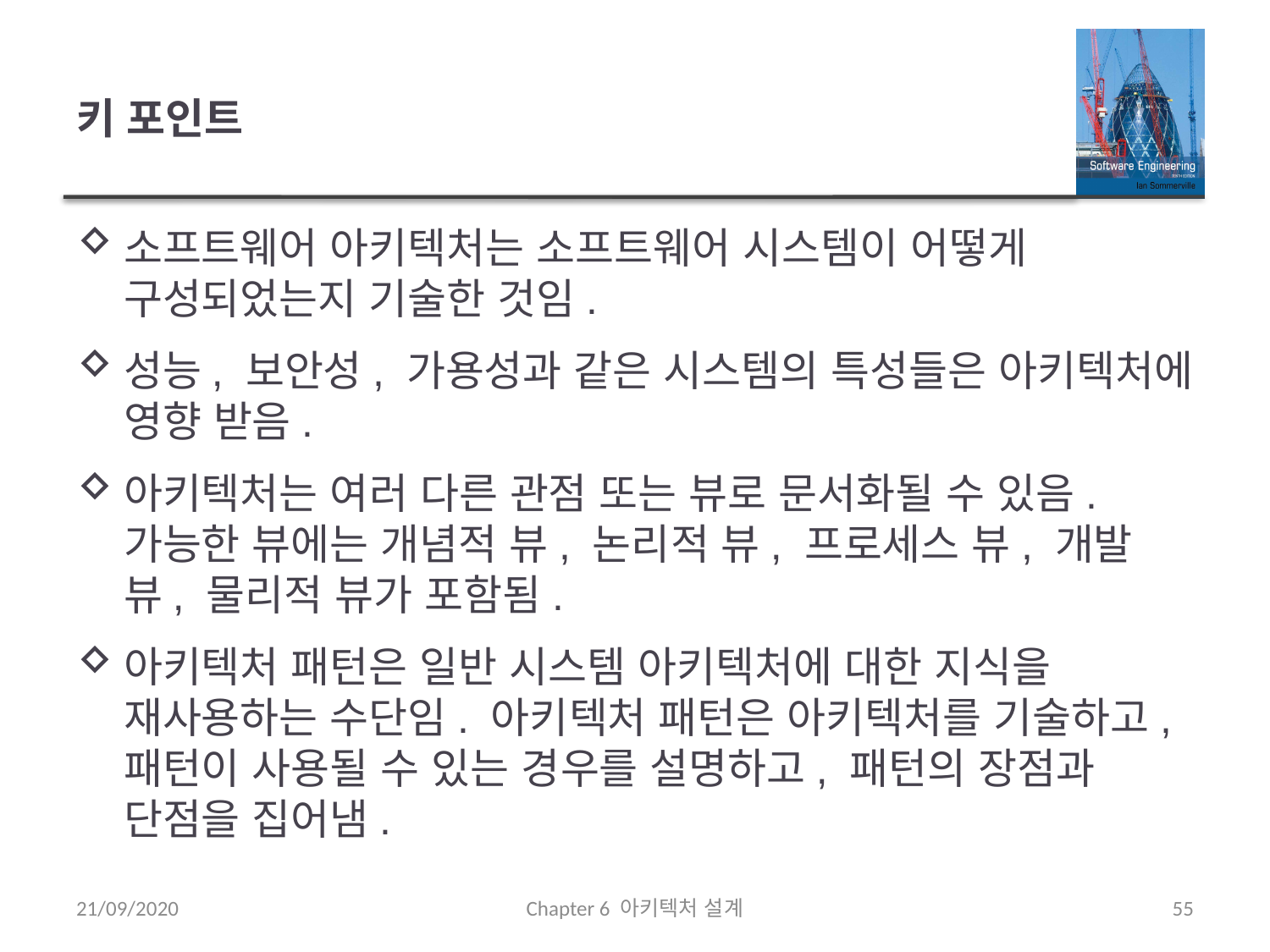

# 키 포인트
소프트웨어 아키텍처는 소프트웨어 시스템이 어떻게 구성되었는지 기술한 것임.
성능, 보안성, 가용성과 같은 시스템의 특성들은 아키텍처에 영향 받음.
아키텍처는 여러 다른 관점 또는 뷰로 문서화될 수 있음. 가능한 뷰에는 개념적 뷰, 논리적 뷰, 프로세스 뷰, 개발 뷰, 물리적 뷰가 포함됨.
아키텍처 패턴은 일반 시스템 아키텍처에 대한 지식을 재사용하는 수단임. 아키텍처 패턴은 아키텍처를 기술하고, 패턴이 사용될 수 있는 경우를 설명하고, 패턴의 장점과 단점을 집어냄.
21/09/2020
Chapter 6 아키텍처 설계
55